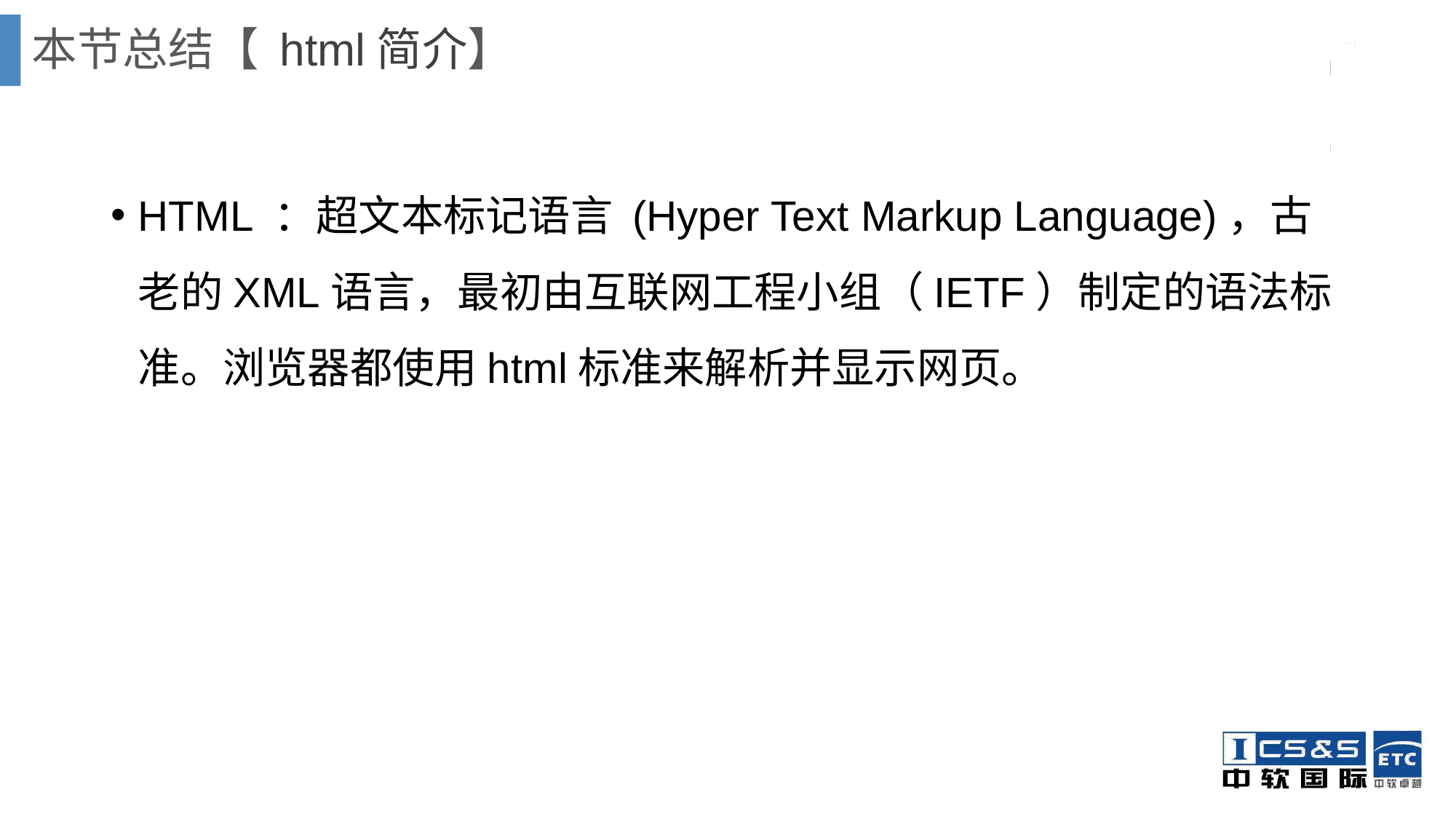

# 本节总结【 html简介】
HTML ：超文本标记语言 (Hyper Text Markup Language)，古老的XML语言，最初由互联网工程小组（IETF）制定的语法标准。浏览器都使用html标准来解析并显示网页。